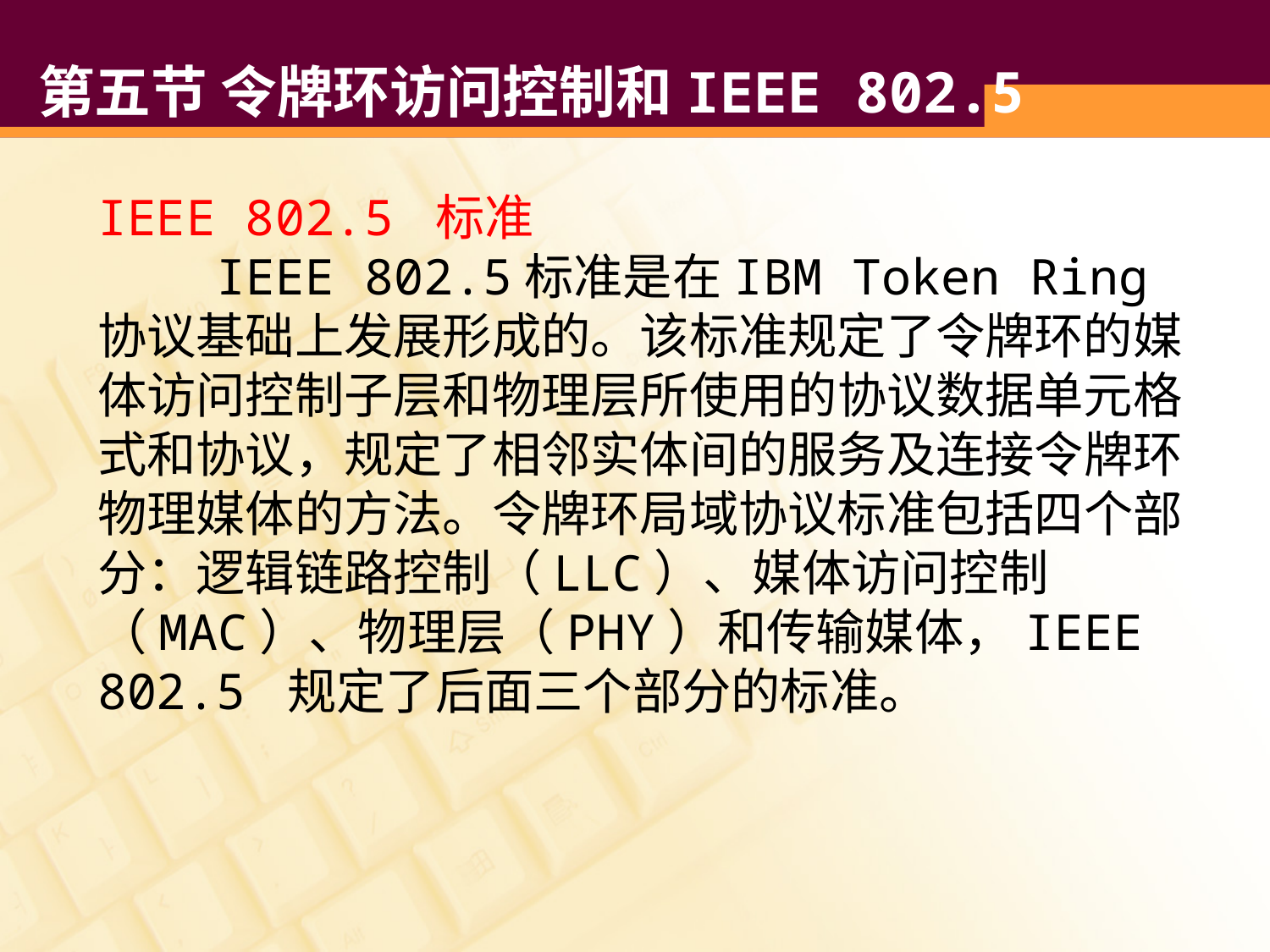

# 第五节 令牌环访问控制和IEEE 802.5
IEEE 802.5 标准
    IEEE 802.5标准是在IBM Token Ring协议基础上发展形成的。该标准规定了令牌环的媒体访问控制子层和物理层所使用的协议数据单元格式和协议，规定了相邻实体间的服务及连接令牌环物理媒体的方法。令牌环局域协议标准包括四个部分：逻辑链路控制（LLC）、媒体访问控制（MAC）、物理层（PHY）和传输媒体，IEEE 802.5 规定了后面三个部分的标准。